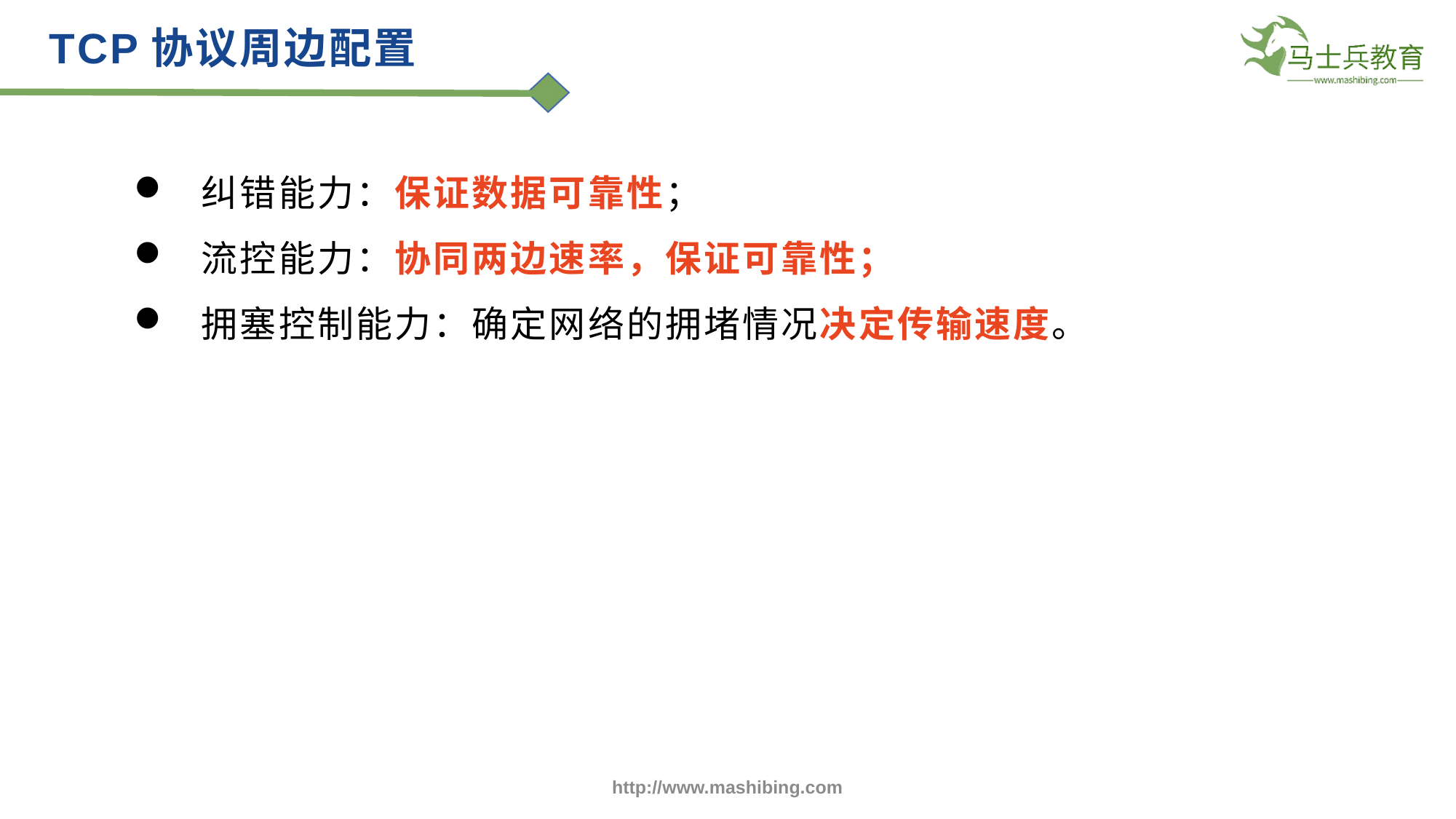

TCP协议周边配置
纠错能力：保证数据可靠性；
流控能力：协同两边速率，保证可靠性；
拥塞控制能力：确定网络的拥堵情况决定传输速度。